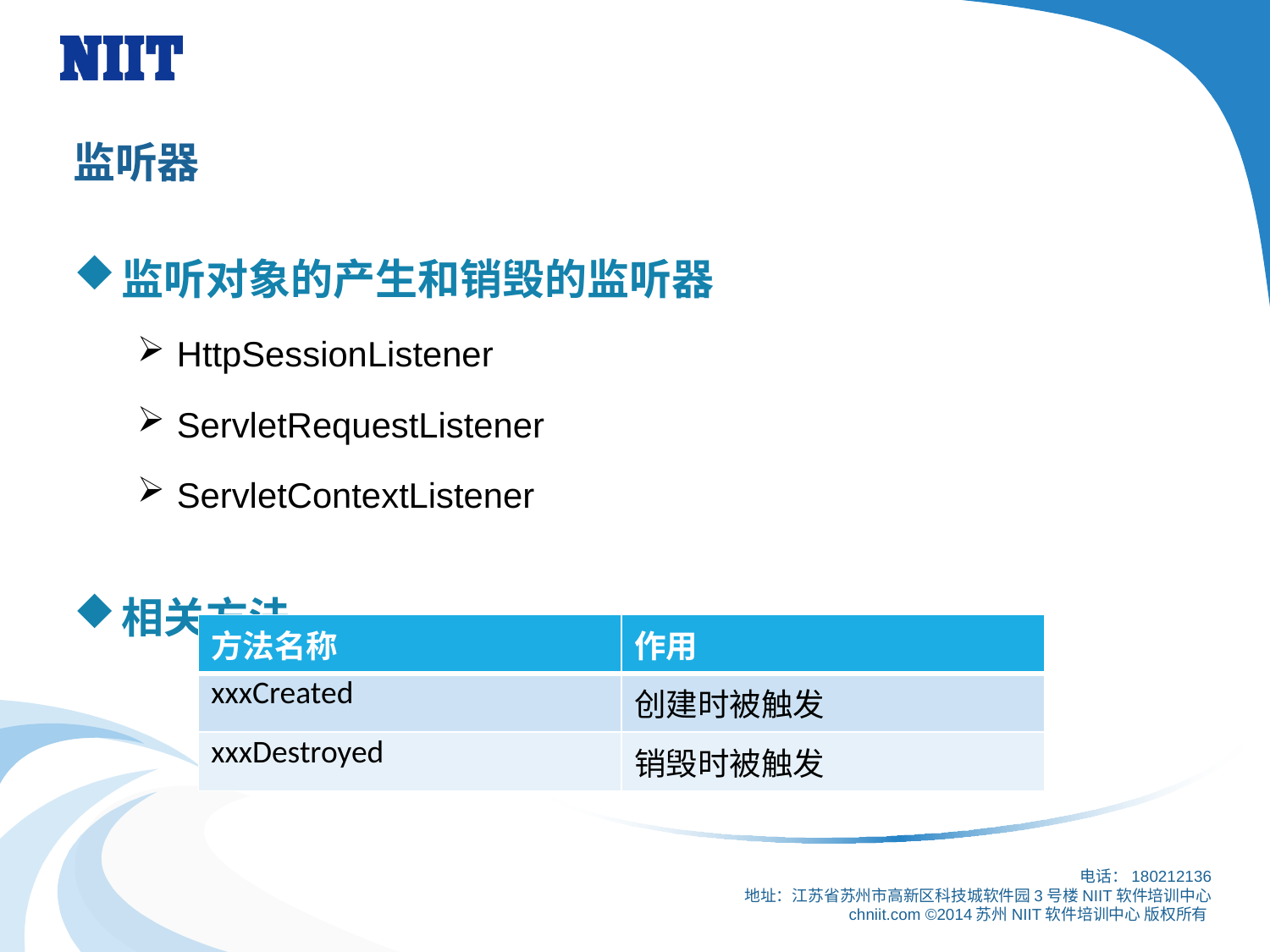

# 监听器
监听对象的产生和销毁的监听器
HttpSessionListener
ServletRequestListener
ServletContextListener

相关方法

| 方法名称 | 作用 |
| --- | --- |
| xxxCreated | 创建时被触发 |
| xxxDestroyed | 销毁时被触发 |